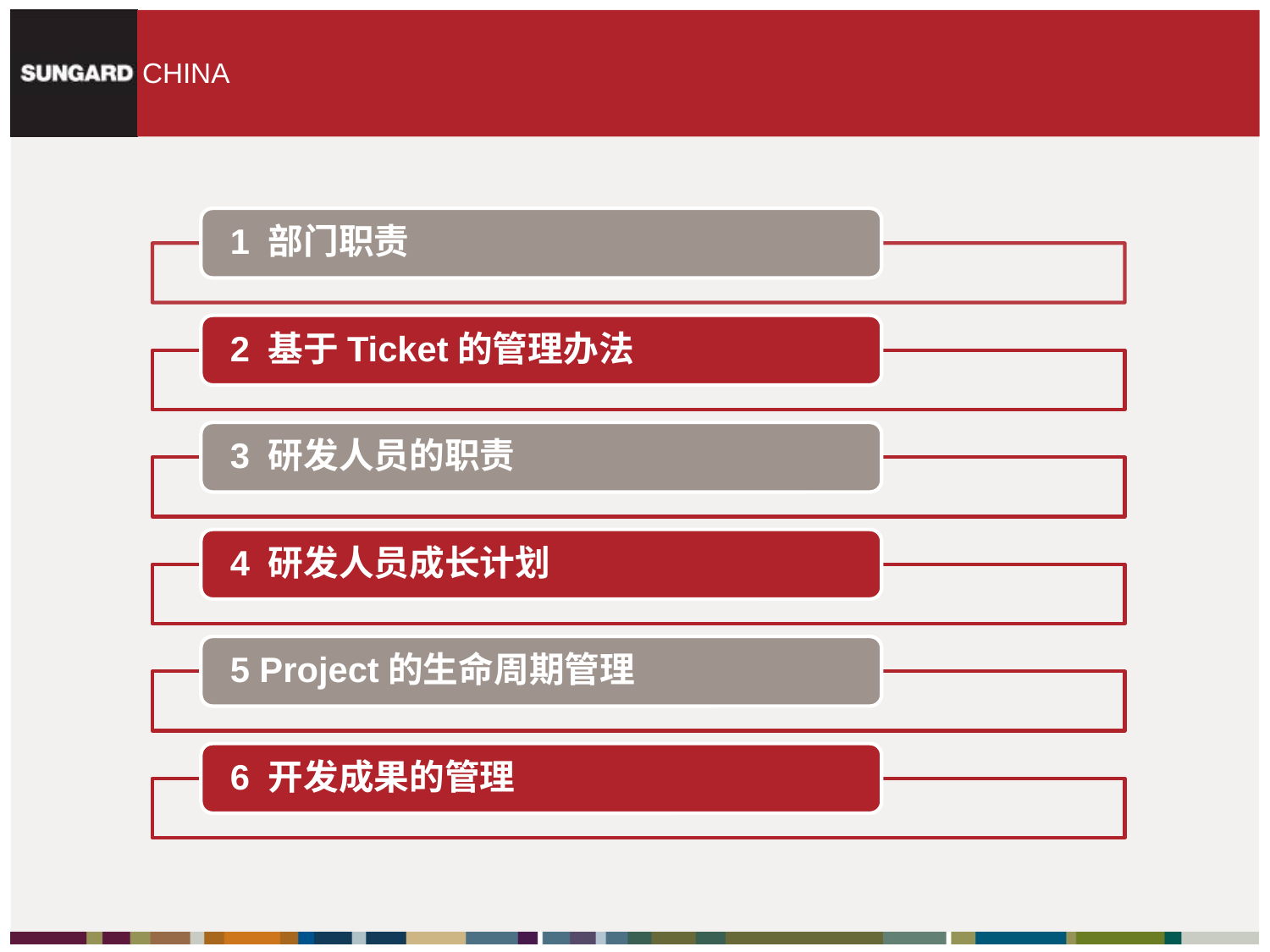

1 部门职责
2 基于Ticket的管理办法
3 研发人员的职责
4 研发人员成长计划
5 Project的生命周期管理
6 开发成果的管理